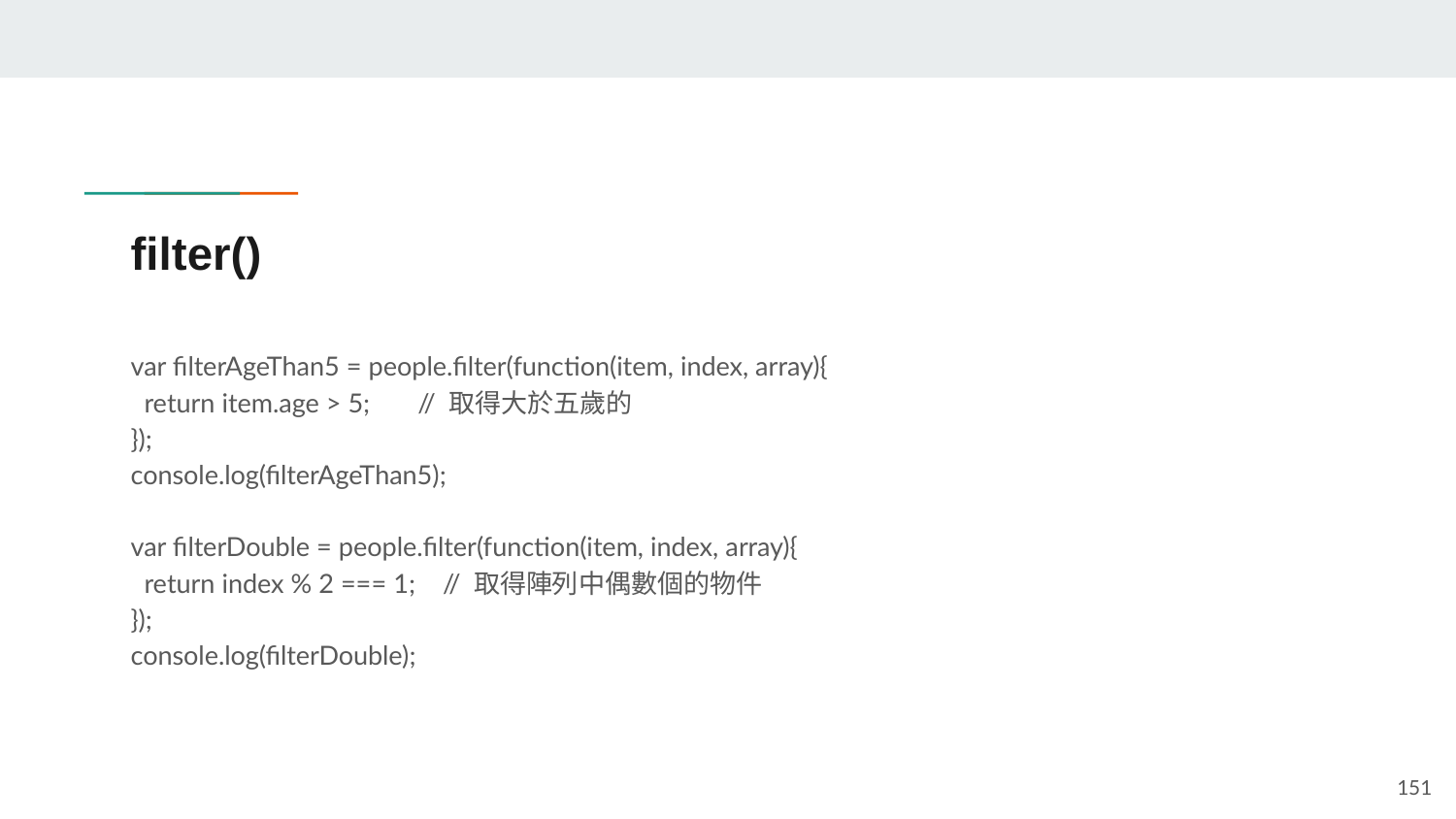

# filter()
var filterAgeThan5 = people.filter(function(item, index, array){
  return item.age > 5;       // 取得大於五歲的
});
console.log(filterAgeThan5);

var filterDouble = people.filter(function(item, index, array){
  return index % 2 === 1;    // 取得陣列中偶數個的物件
});
console.log(filterDouble);

151